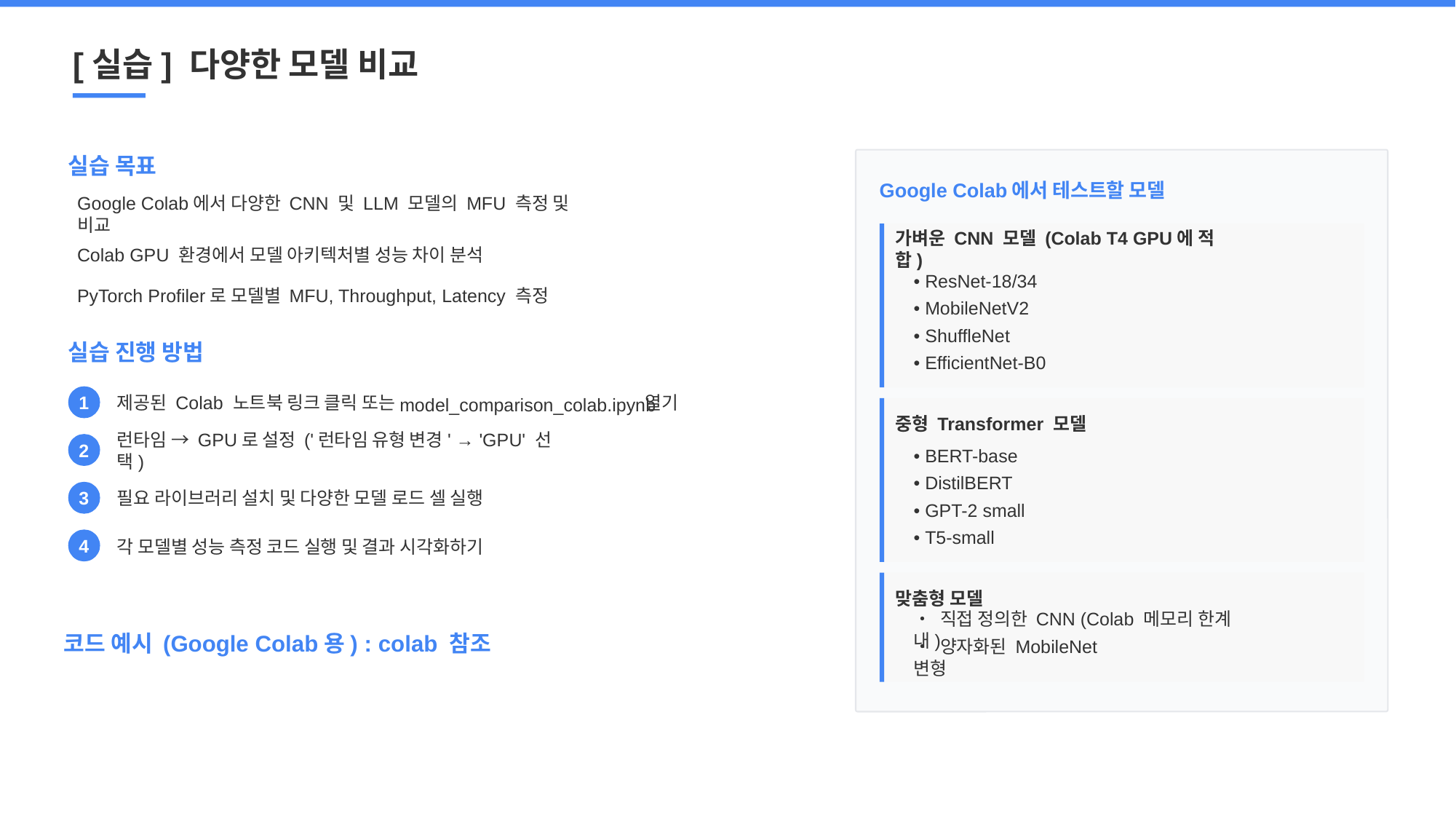

[실습] 다양한 모델 비교

실습 목표

Google Colab에서 테스트할 모델
Google Colab에서 다양한 CNN 및 LLM 모델의 MFU 측정 및 비교

가벼운 CNN 모델 (Colab T4 GPU에 적합)
Colab GPU 환경에서 모델 아키텍처별 성능 차이 분석
• ResNet-18/34
PyTorch Profiler로 모델별 MFU, Throughput, Latency 측정
• MobileNetV2
• ShuffleNet
실습 진행 방법
• EfficientNet-B0

1
제공된 Colab 노트북 링크 클릭 또는
열기
model_comparison_colab.ipynb

중형 Transformer 모델

2
런타임 → GPU로 설정 ('런타임 유형 변경' → 'GPU' 선택)
• BERT-base
• DistilBERT

3
필요 라이브러리 설치 및 다양한 모델 로드 셀 실행
• GPT-2 small
• T5-small

4
각 모델별 성능 측정 코드 실행 및 결과 시각화하기

맞춤형 모델
• 직접 정의한 CNN (Colab 메모리 한계 내)
코드 예시 (Google Colab용) : colab 참조
• 양자화된 MobileNet 변형